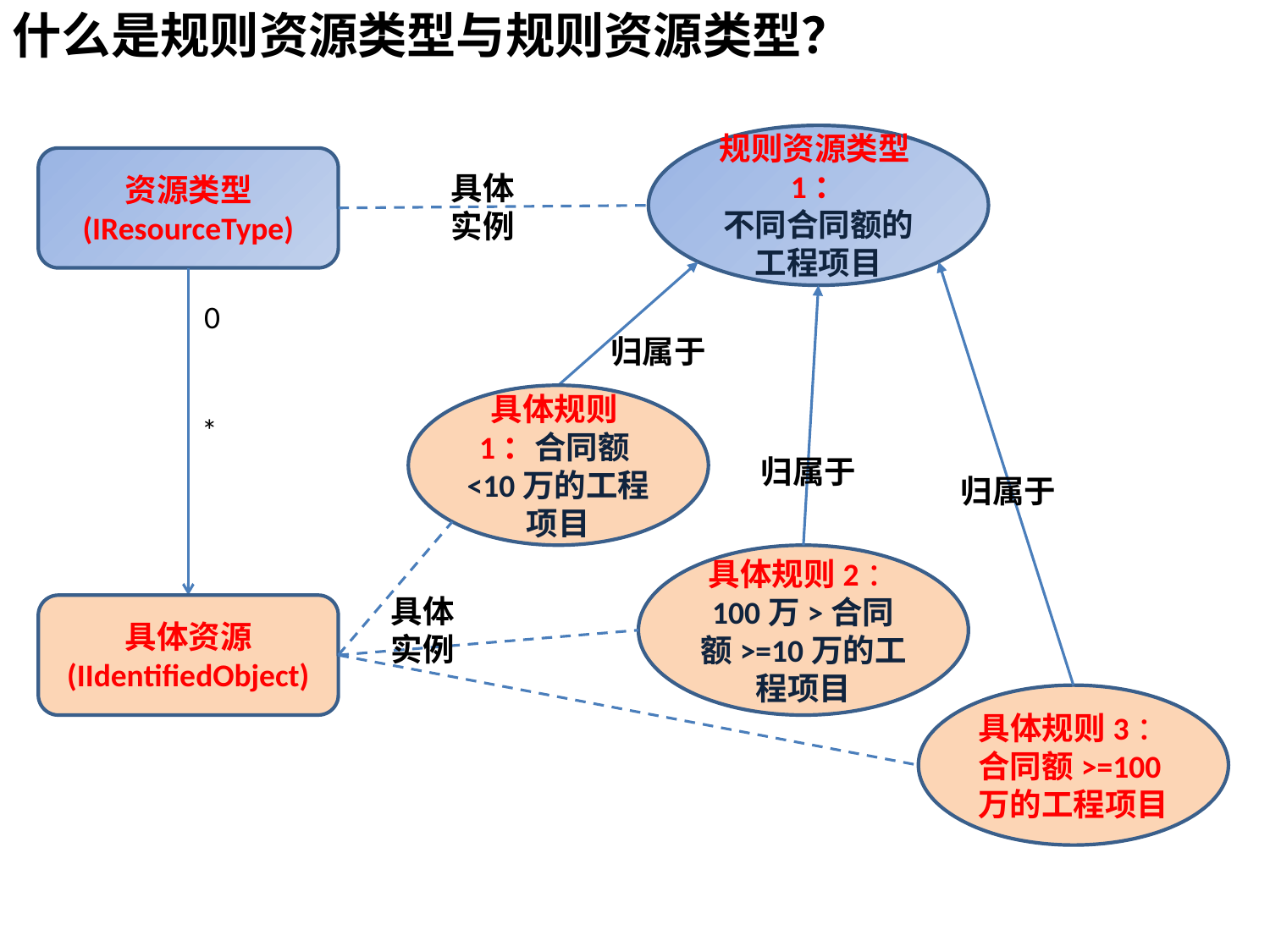

什么是规则资源类型与规则资源类型？
规则资源类型1：
不同合同额的工程项目
资源类型
(IResourceType)
具体实例
0
归属于
具体规则1：合同额<10万的工程项目
*
归属于
归属于
具体规则2：
100万>合同额>=10万的工程项目
具体实例
具体资源
(IIdentifiedObject)
具体规则3：
合同额>=100万的工程项目